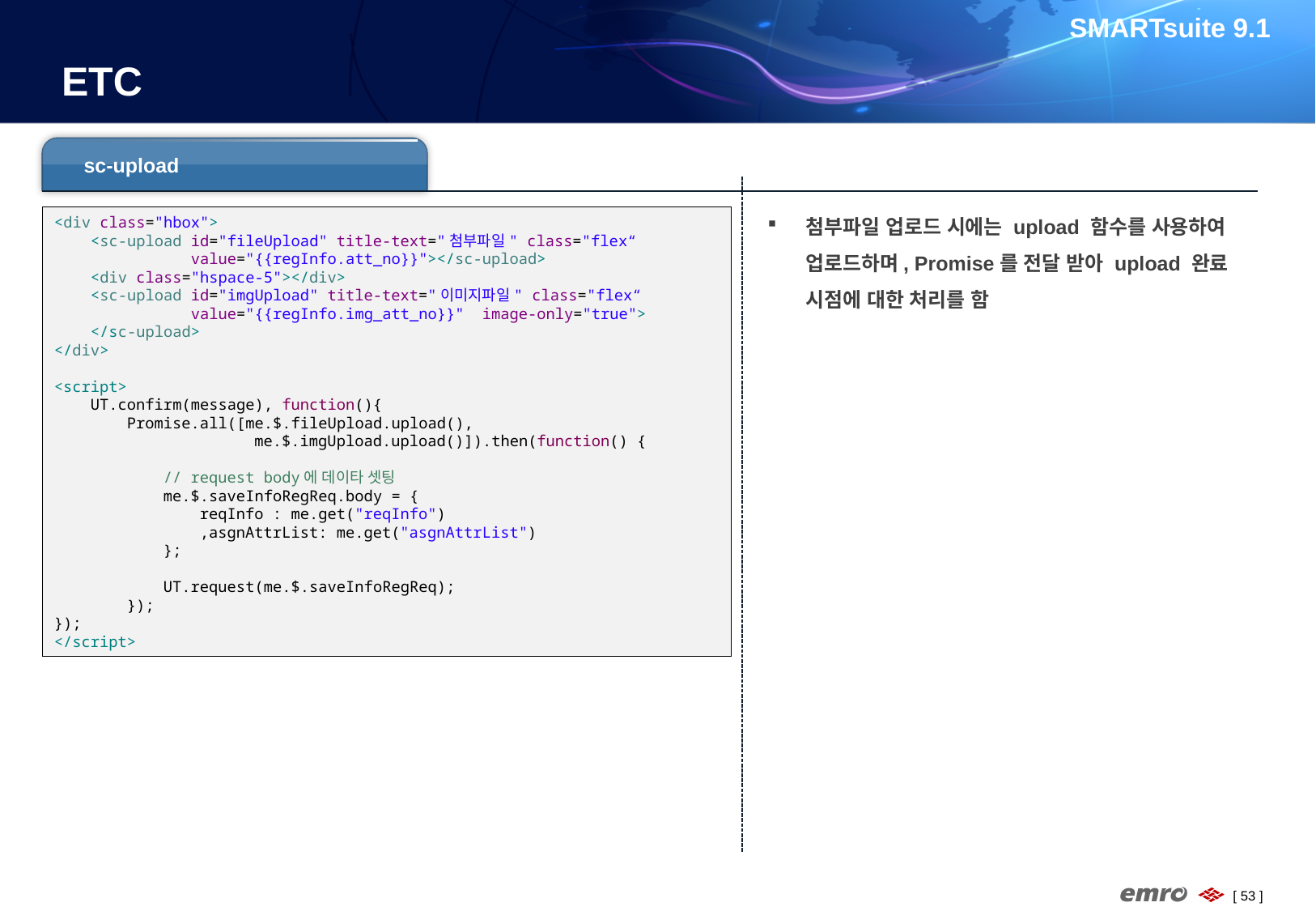

SMARTsuite 9.1
# ETC

sc-upload
첨부파일 업로드 시에는 upload 함수를 사용하여 업로드하며, Promise를 전달 받아 upload 완료 시점에 대한 처리를 함
<div class="hbox">
    <sc-upload id="fileUpload" title-text="첨부파일" class="flex“
               value="{{regInfo.att_no}}"></sc-upload>
    <div class="hspace-5"></div>
    <sc-upload id="imgUpload" title-text="이미지파일" class="flex“
               value="{{regInfo.img_att_no}}"  image-only="true">
    </sc-upload>
</div>

<script>
    UT.confirm(message), function(){
        Promise.all([me.$.fileUpload.upload(),
                      me.$.imgUpload.upload()]).then(function() {

            // request body에 데이타 셋팅
            me.$.saveInfoRegReq.body = {
                reqInfo : me.get("reqInfo")
                ,asgnAttrList: me.get("asgnAttrList")
            };

            UT.request(me.$.saveInfoRegReq);
        });
});
</script>